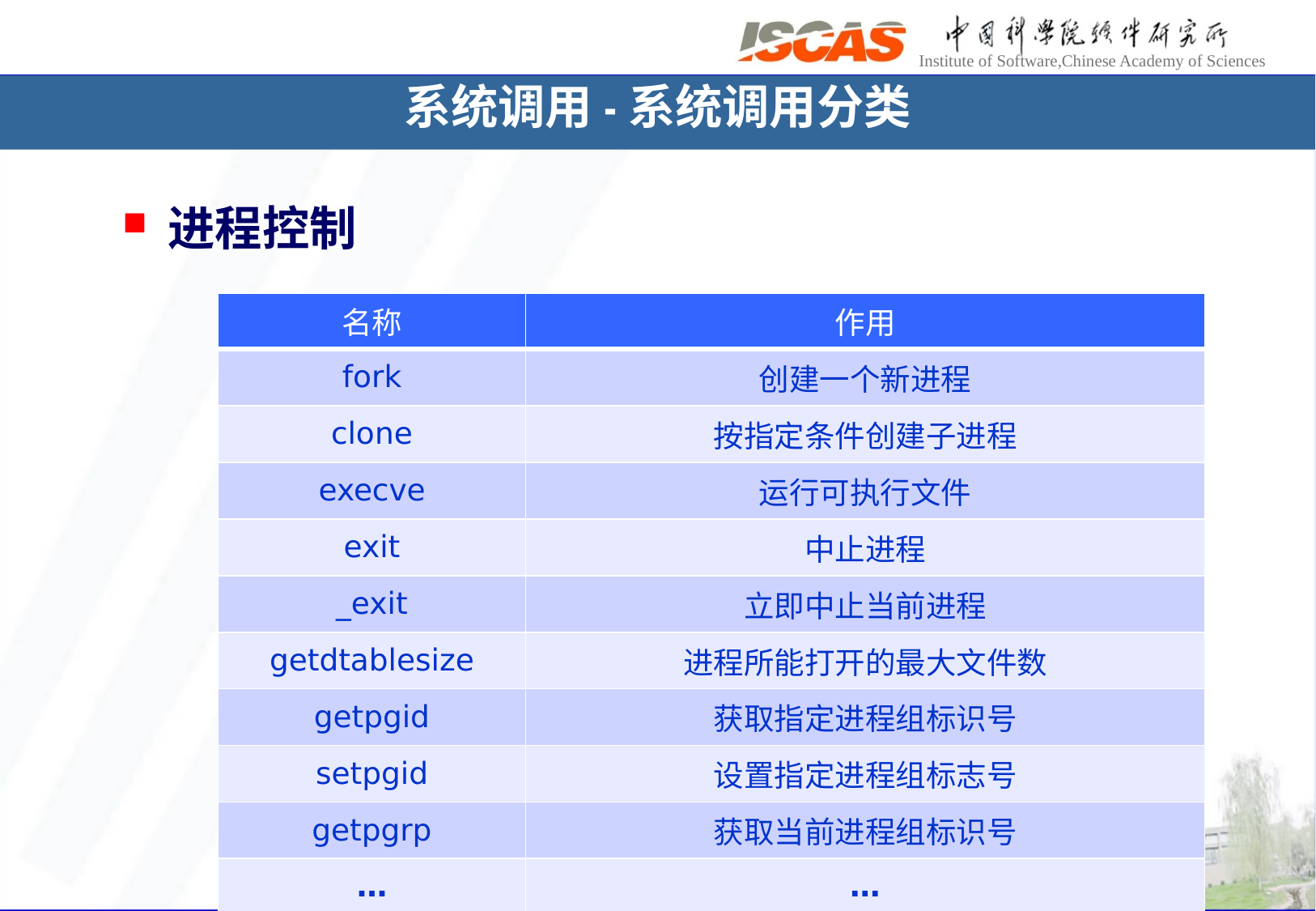

系统调用-系统调用分类
进程控制
| 名称 | 作用 |
| --- | --- |
| fork | 创建一个新进程 |
| clone | 按指定条件创建子进程 |
| execve | 运行可执行文件 |
| exit | 中止进程 |
| \_exit | 立即中止当前进程 |
| getdtablesize | 进程所能打开的最大文件数 |
| getpgid | 获取指定进程组标识号 |
| setpgid | 设置指定进程组标志号 |
| getpgrp | 获取当前进程组标识号 |
| … | … |